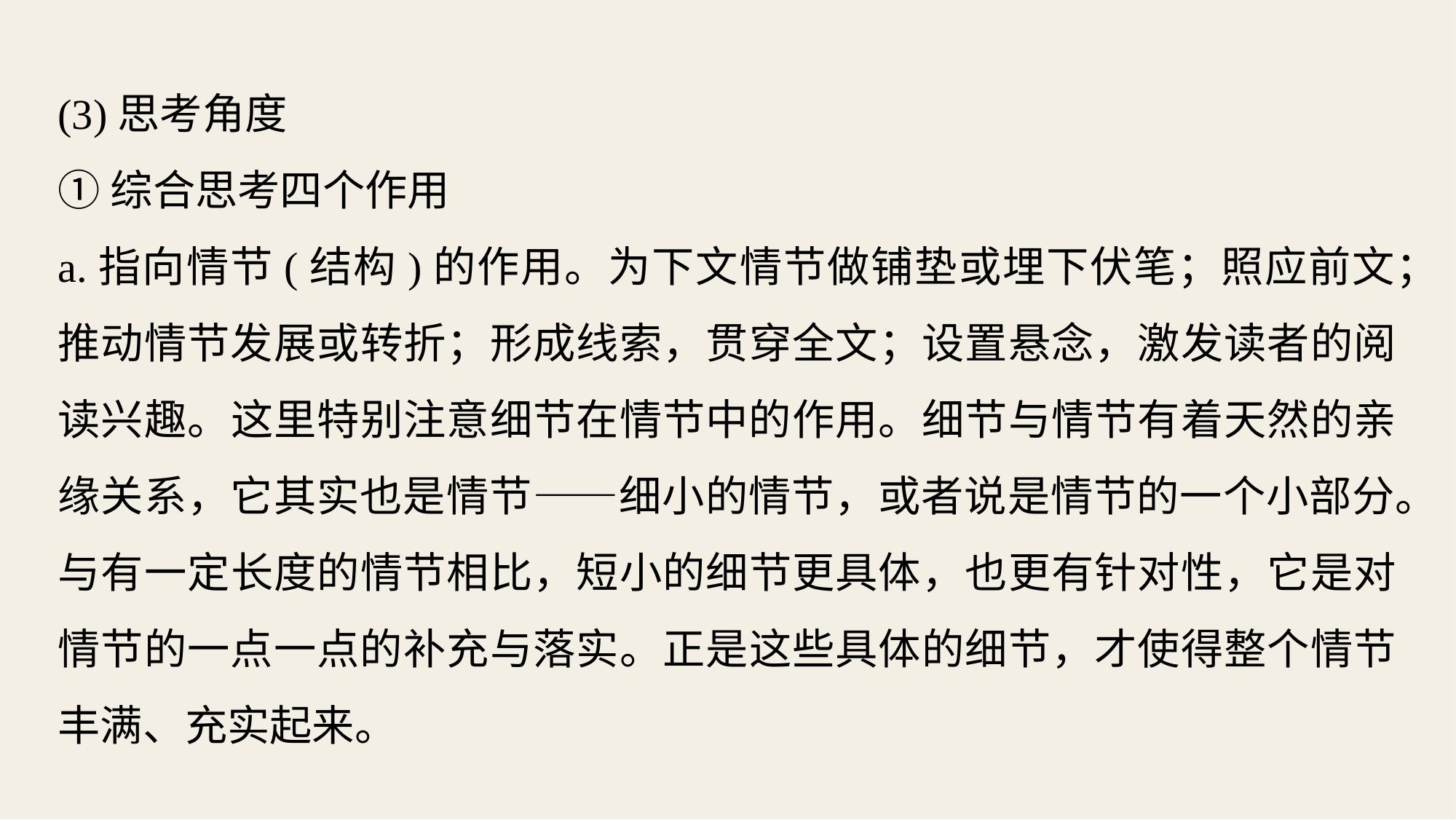

(3)思考角度
①综合思考四个作用
a.指向情节(结构)的作用。为下文情节做铺垫或埋下伏笔；照应前文；推动情节发展或转折；形成线索，贯穿全文；设置悬念，激发读者的阅读兴趣。这里特别注意细节在情节中的作用。细节与情节有着天然的亲缘关系，它其实也是情节——细小的情节，或者说是情节的一个小部分。与有一定长度的情节相比，短小的细节更具体，也更有针对性，它是对情节的一点一点的补充与落实。正是这些具体的细节，才使得整个情节丰满、充实起来。